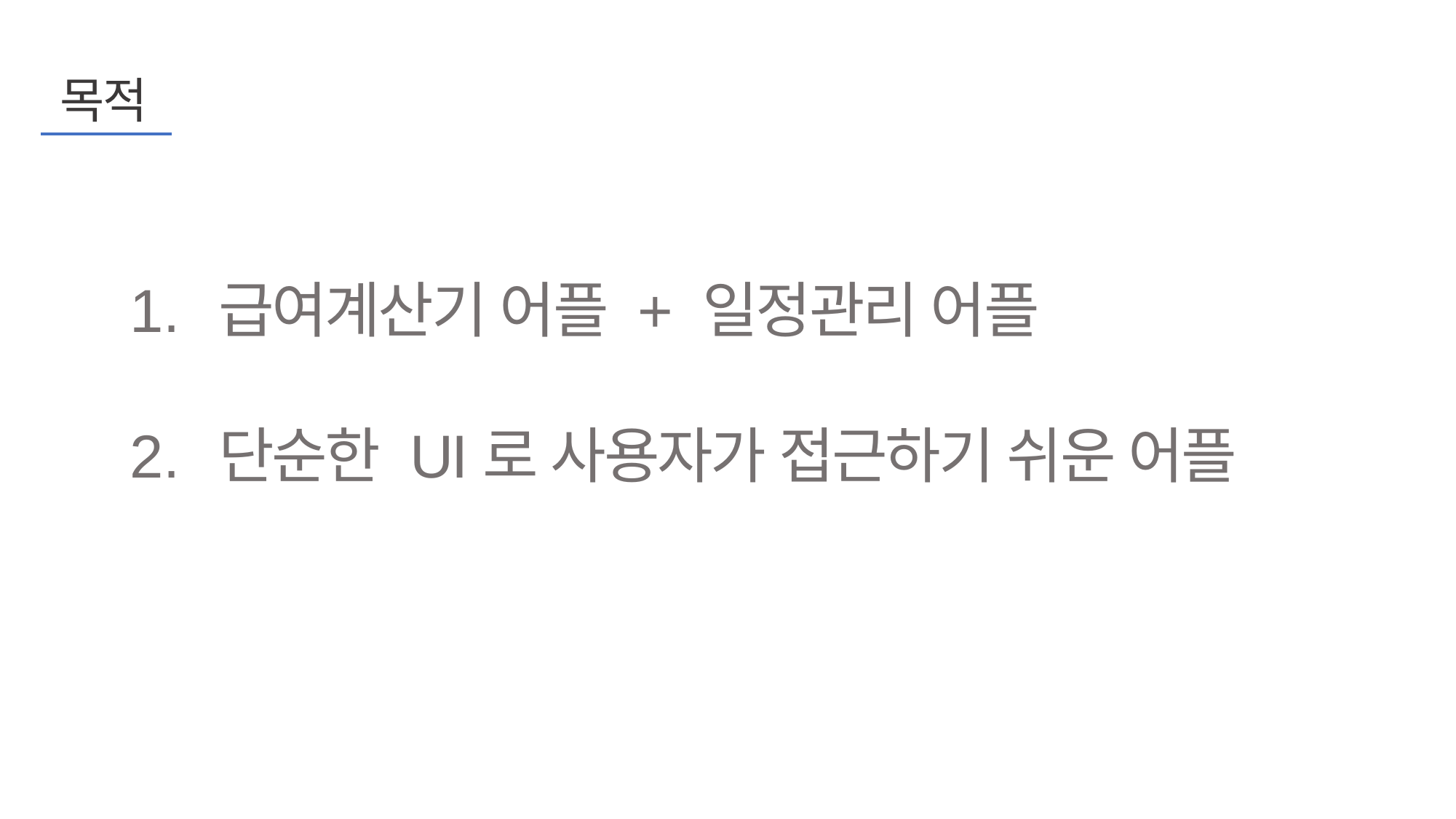

목적
급여계산기 어플 + 일정관리 어플

단순한 UI로 사용자가 접근하기 쉬운 어플